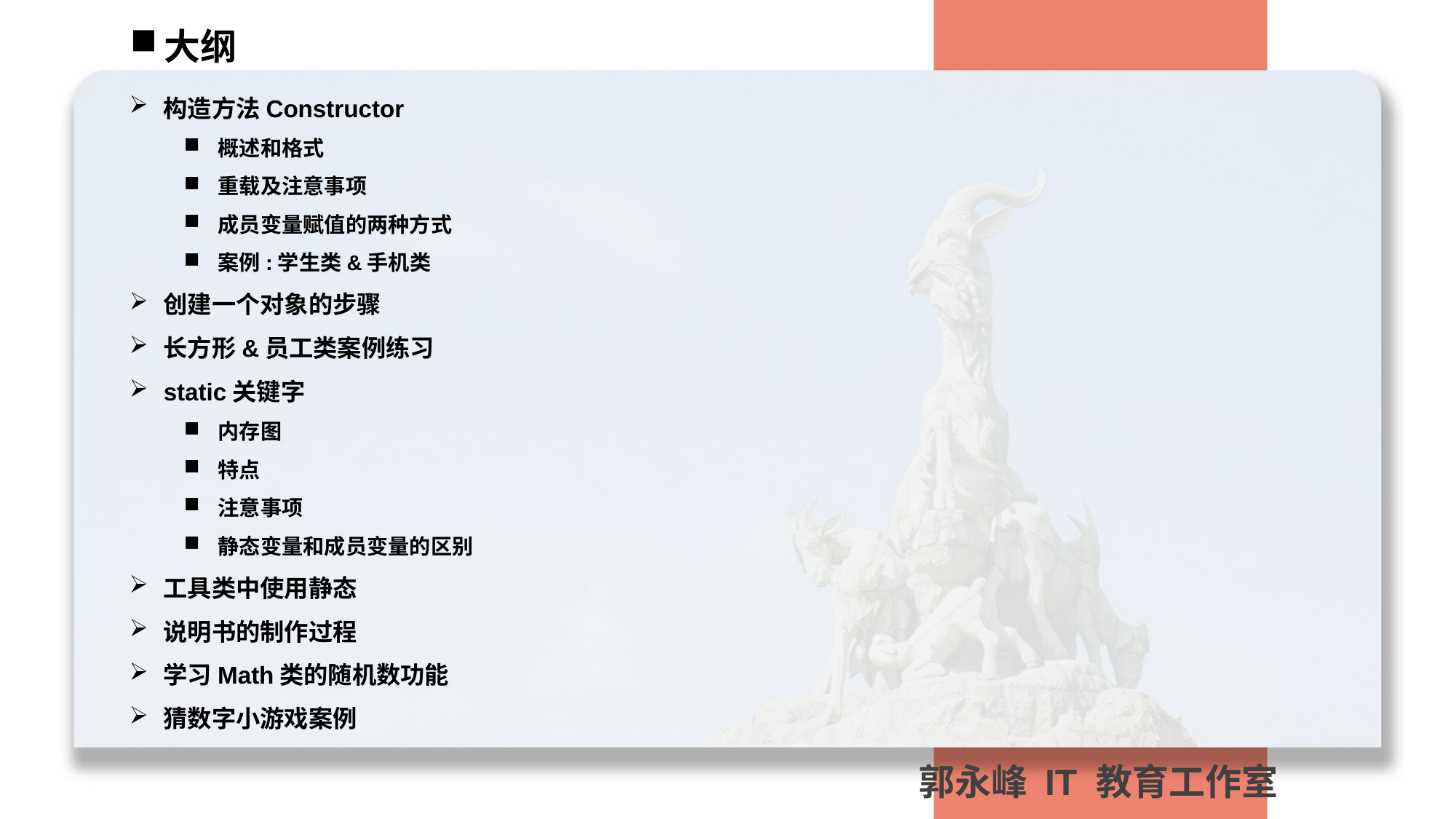

大纲
构造方法Constructor
概述和格式
重载及注意事项
成员变量赋值的两种方式
案例:学生类&手机类
创建一个对象的步骤
长方形&员工类案例练习
static关键字
内存图
特点
注意事项
静态变量和成员变量的区别
工具类中使用静态
说明书的制作过程
学习Math类的随机数功能
猜数字小游戏案例